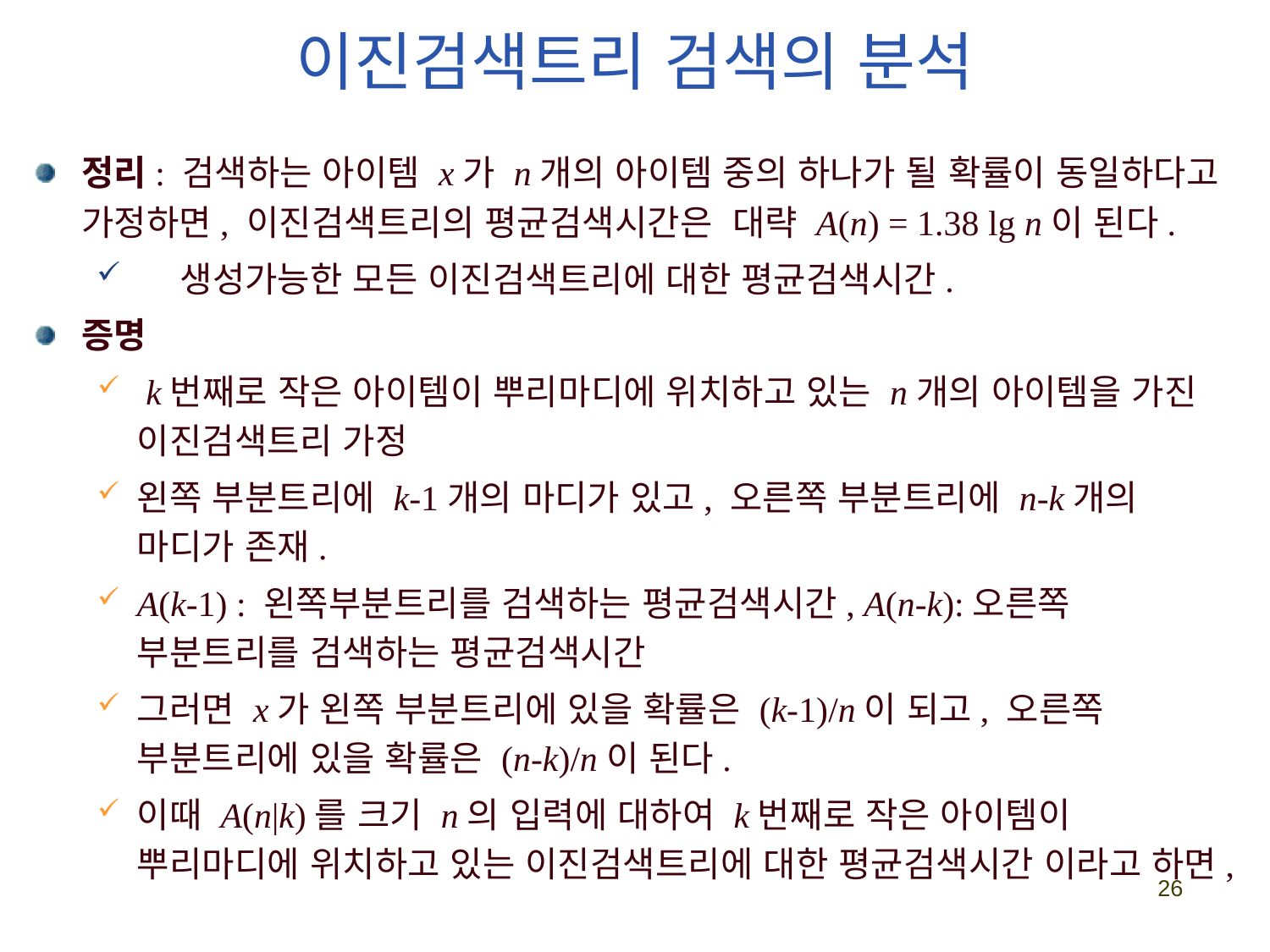

# 이진검색트리 검색의 분석
정리: 검색하는 아이템 x가 n개의 아이템 중의 하나가 될 확률이 동일하다고 가정하면, 이진검색트리의 평균검색시간은  대략 A(n) = 1.38 lg n이 된다.
     생성가능한 모든 이진검색트리에 대한 평균검색시간.
증명
 k번째로 작은 아이템이 뿌리마디에 위치하고 있는 n개의 아이템을 가진 이진검색트리 가정
왼쪽 부분트리에 k-1개의 마디가 있고, 오른쪽 부분트리에 n-k개의 마디가 존재.
A(k-1) : 왼쪽부분트리를 검색하는 평균검색시간, A(n-k):오른쪽 부분트리를 검색하는 평균검색시간
그러면 x가 왼쪽 부분트리에 있을 확률은 (k-1)/n이 되고, 오른쪽 부분트리에 있을 확률은 (n-k)/n이 된다.
이때 A(n|k)를 크기 n의 입력에 대하여 k번째로 작은 아이템이 뿌리마디에 위치하고 있는 이진검색트리에 대한 평균검색시간 이라고 하면,
26